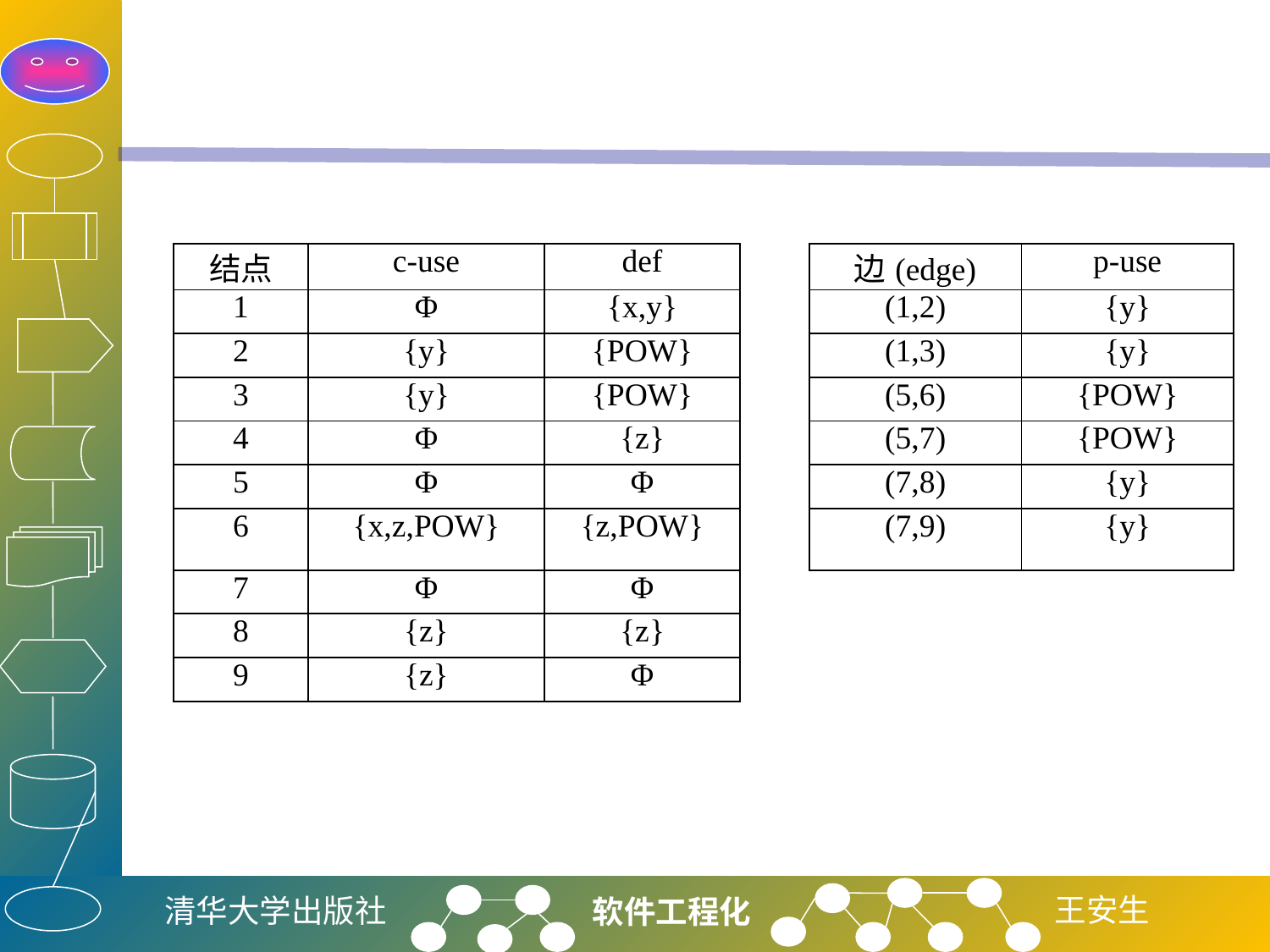

#
| 结点 | c-use | def |  | 边(edge) | p-use |
| --- | --- | --- | --- | --- | --- |
| 1 | Φ | {x,y} |  | (1,2) | {y} |
| 2 | {y} | {POW} |  | (1,3) | {y} |
| 3 | {y} | {POW} |  | (5,6) | {POW} |
| 4 | Φ | {z} |  | (5,7) | {POW} |
| 5 | Φ | Φ |  | (7,8) | {y} |
| 6 | {x,z,POW} | {z,POW} |  | (7,9) | {y} |
| 7 | Φ | Φ |  |  |  |
| 8 | {z} | {z} |  |  |  |
| 9 | {z} | Φ |  |  |  |